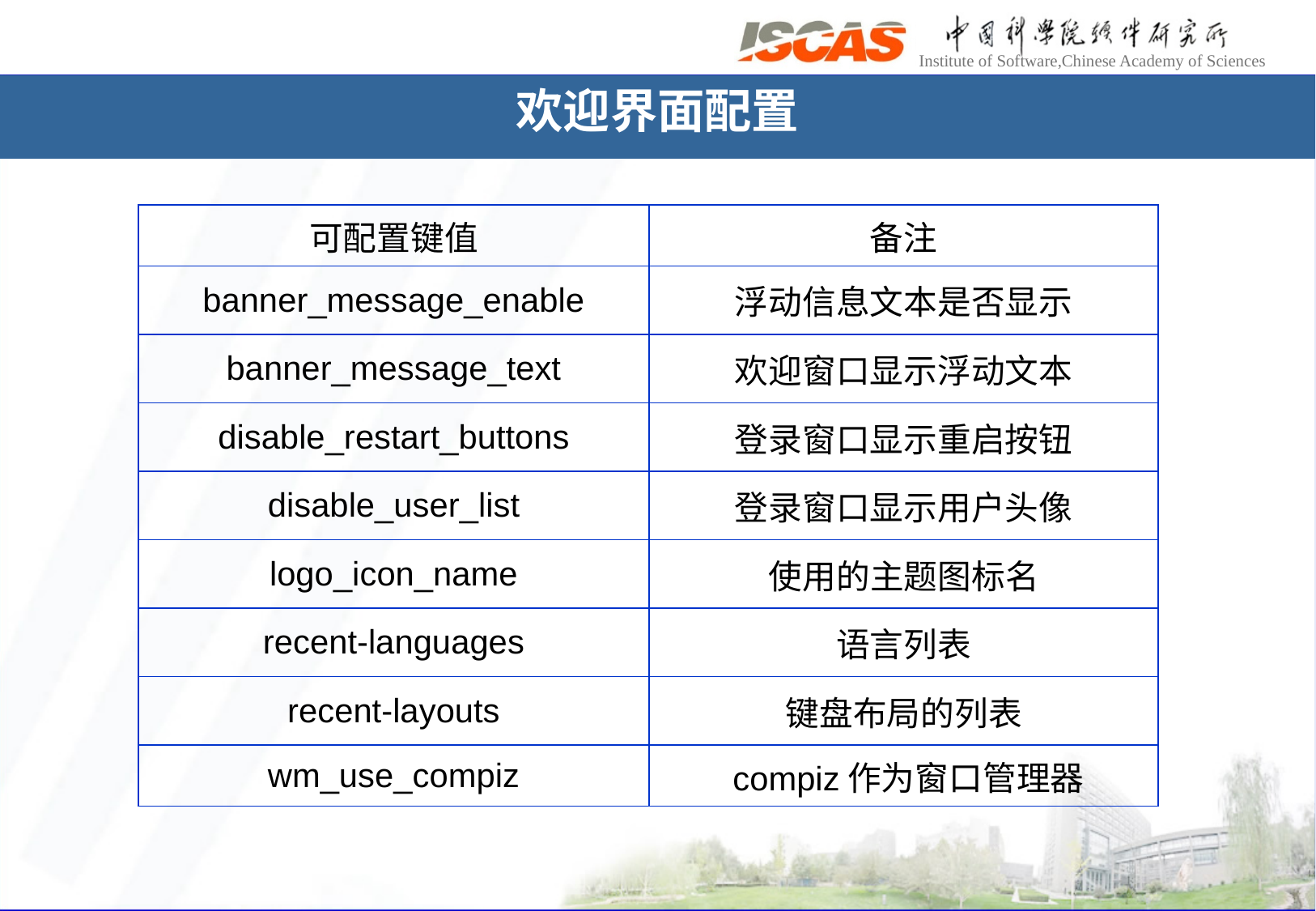

# 欢迎界面配置
| 可配置键值 | 备注 |
| --- | --- |
| banner\_message\_enable | 浮动信息文本是否显示 |
| banner\_message\_text | 欢迎窗口显示浮动文本 |
| disable\_restart\_buttons | 登录窗口显示重启按钮 |
| disable\_user\_list | 登录窗口显示用户头像 |
| logo\_icon\_name | 使用的主题图标名 |
| recent-languages | 语言列表 |
| recent-layouts | 键盘布局的列表 |
| wm\_use\_compiz | compiz作为窗口管理器 |